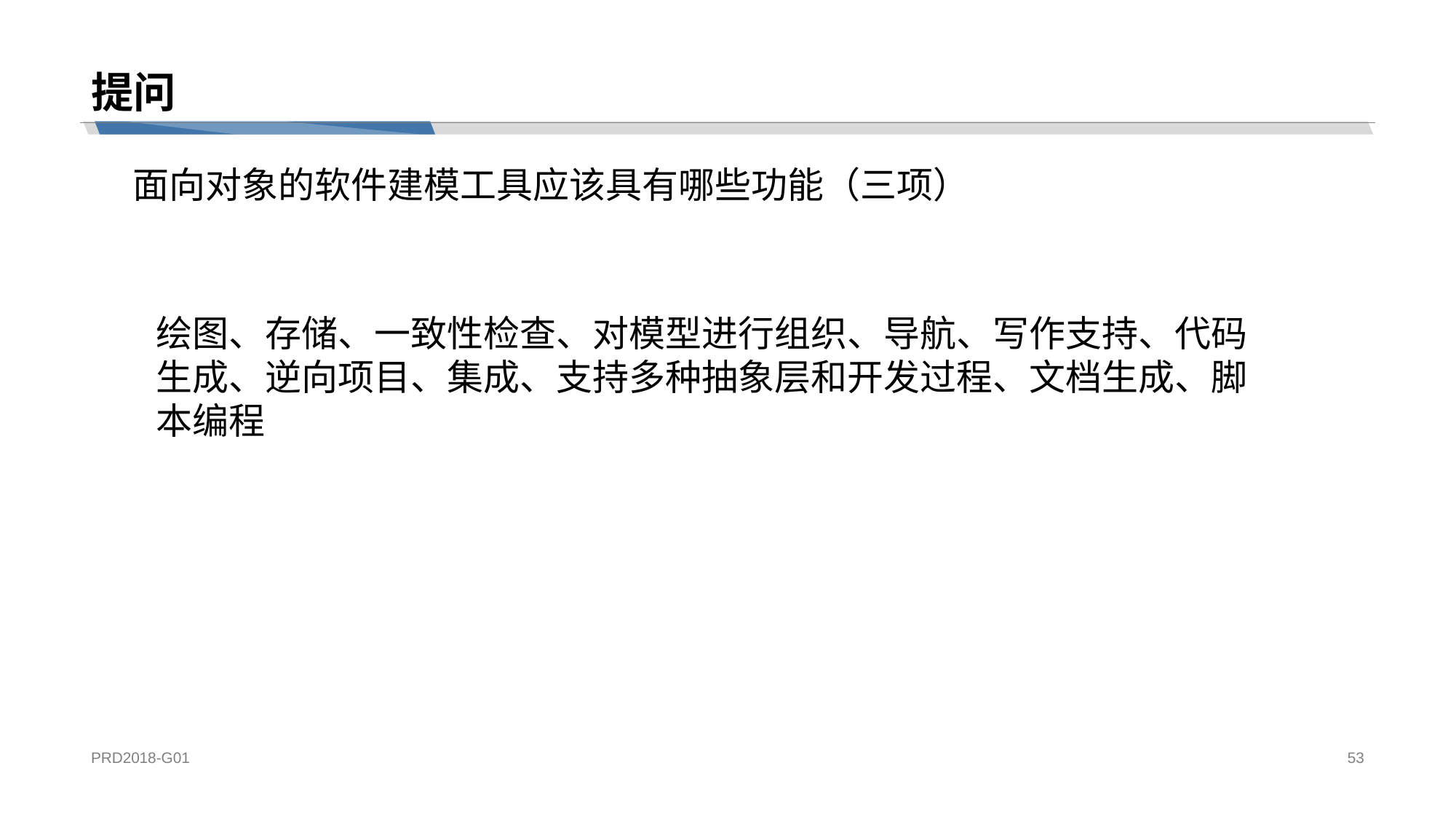

# 提问
面向对象的软件建模工具应该具有哪些功能（三项）
绘图、存储、一致性检查、对模型进行组织、导航、写作支持、代码生成、逆向项目、集成、支持多种抽象层和开发过程、文档生成、脚本编程
PRD2018-G01
53